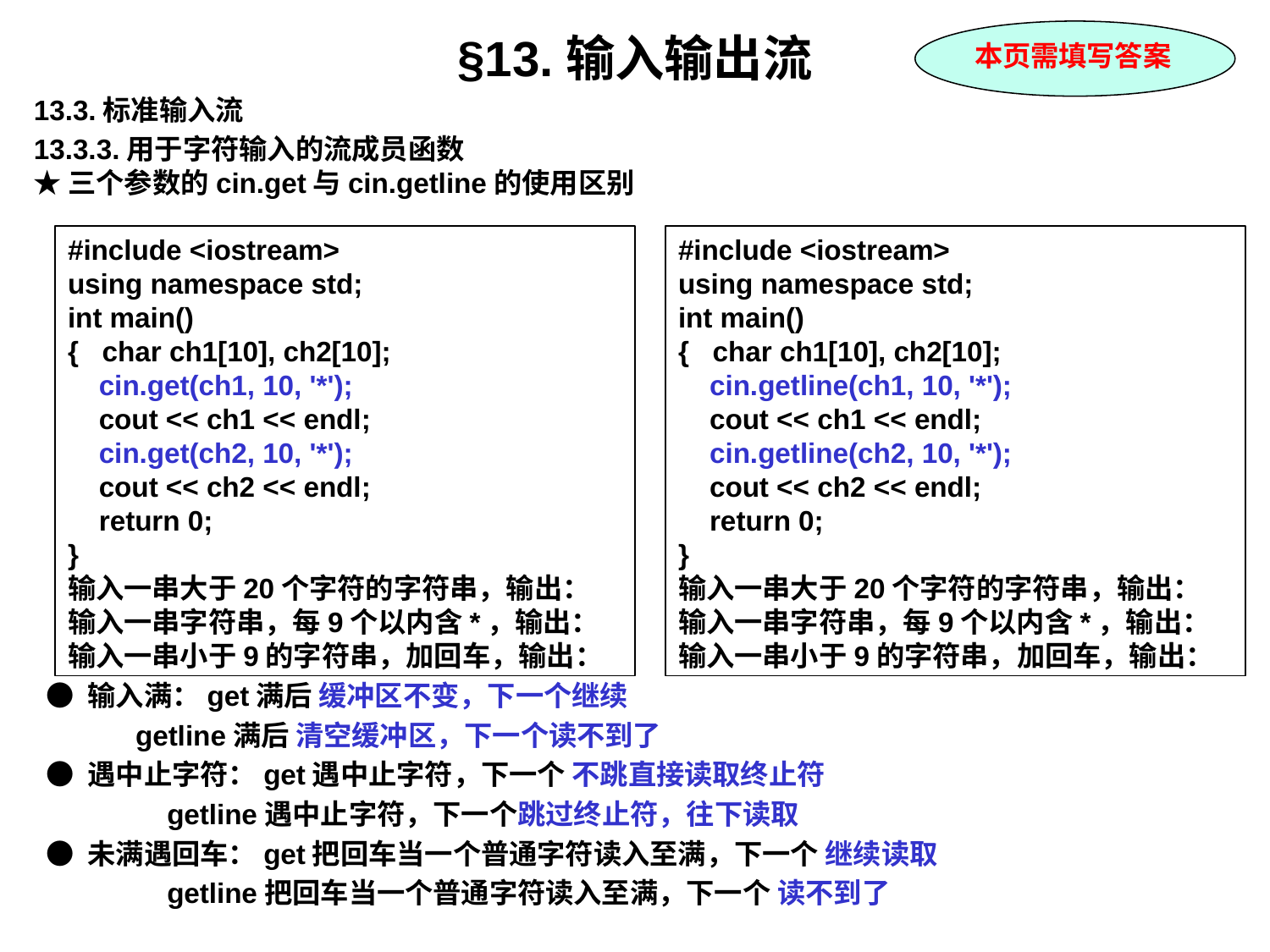

§13.输入输出流
13.3.标准输入流
13.3.3.用于字符输入的流成员函数
★ 三个参数的cin.get与cin.getline的使用区别

  ● 输入满：get满后 缓冲区不变，下一个继续
             getline满后 清空缓冲区，下一个读不到了
  ● 遇中止字符：get遇中止字符，下一个 不跳直接读取终止符
                 getline遇中止字符，下一个跳过终止符，往下读取
  ● 未满遇回车：get把回车当一个普通字符读入至满，下一个 继续读取
                 getline把回车当一个普通字符读入至满，下一个 读不到了

本页需填写答案
#include <iostream>
using namespace std;
int main()
{   char ch1[10], ch2[10];
    cin.get(ch1, 10, '*');
    cout << ch1 << endl;
    cin.get(ch2, 10, '*');
    cout << ch2 << endl;
    return 0;
}
输入一串大于20个字符的字符串，输出：
输入一串字符串，每9个以内含*，输出：
输入一串小于9的字符串，加回车，输出：
#include <iostream>
using namespace std;
int main()
{   char ch1[10], ch2[10];
    cin.getline(ch1, 10, '*');
    cout << ch1 << endl;
    cin.getline(ch2, 10, '*');
    cout << ch2 << endl;
    return 0;
}
输入一串大于20个字符的字符串，输出：
输入一串字符串，每9个以内含*，输出：
输入一串小于9的字符串，加回车，输出：